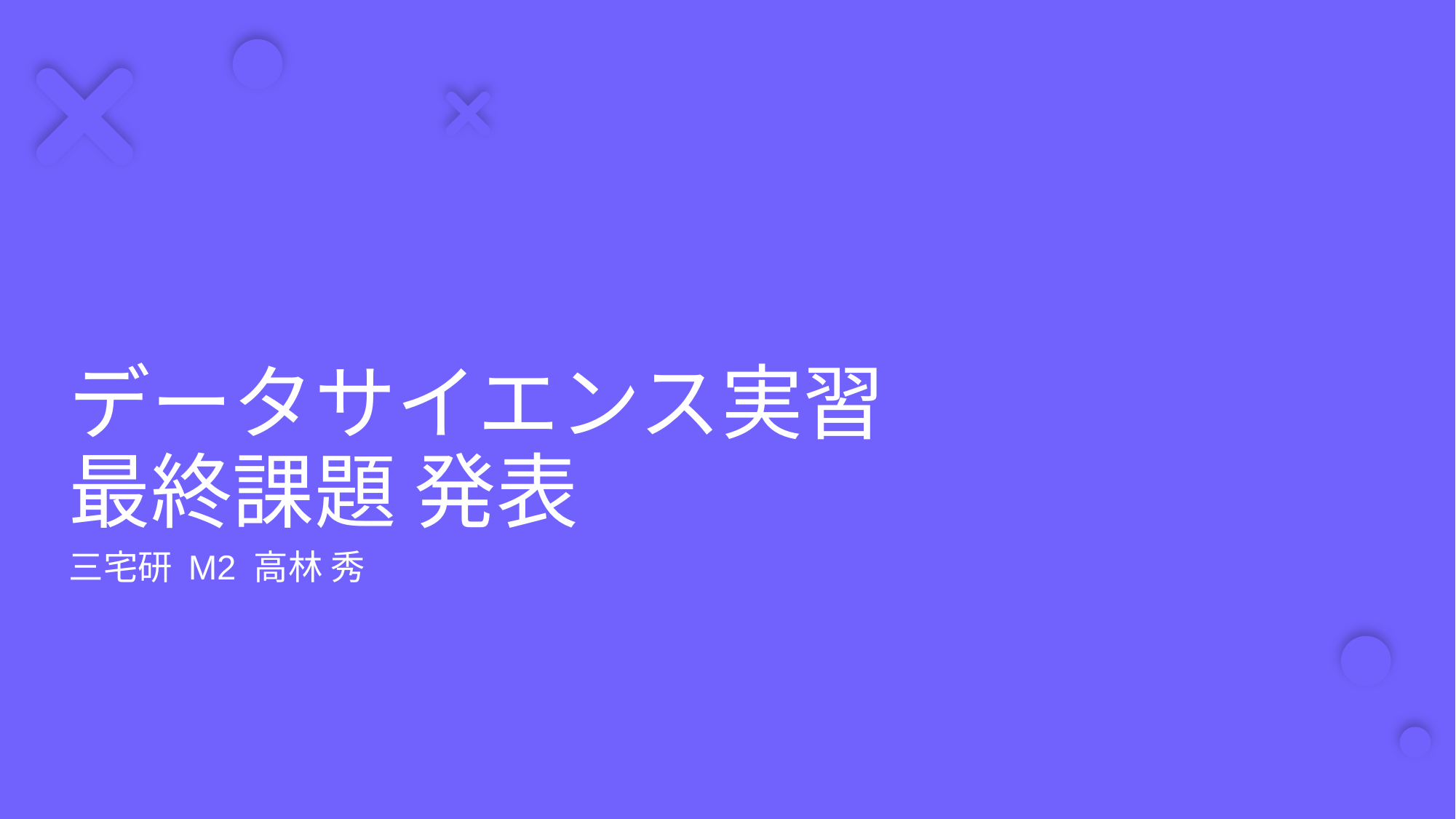

# データサイエンス実習 最終課題 発表
三宅研 M2 高林 秀